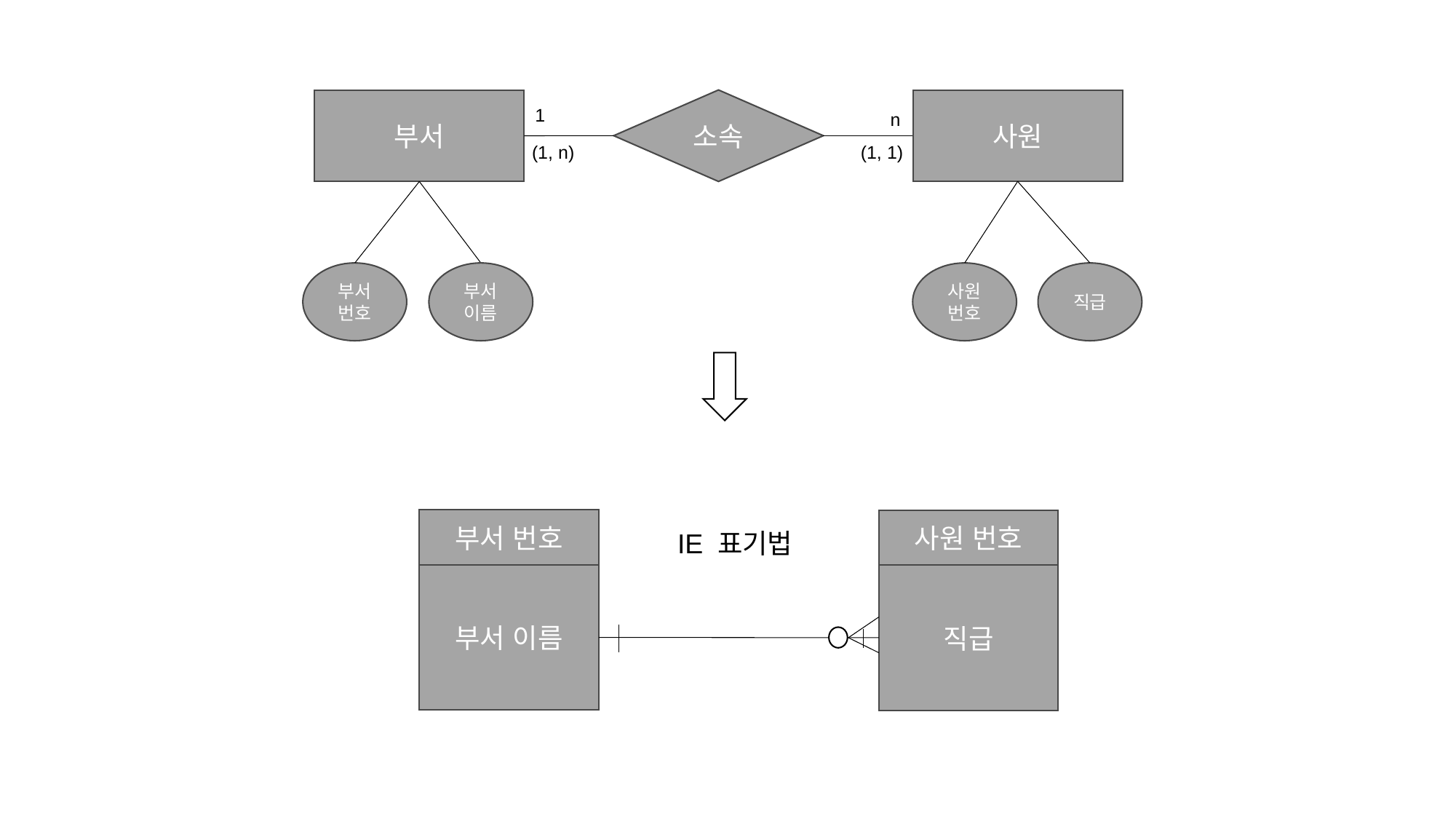

소속
사원
부서
1
n
(1, n)
(1, 1)
부서 번호
부서 이름
사원 번호
직급

부서 번호
사원 번호
IE 표기법
부서 이름
직급